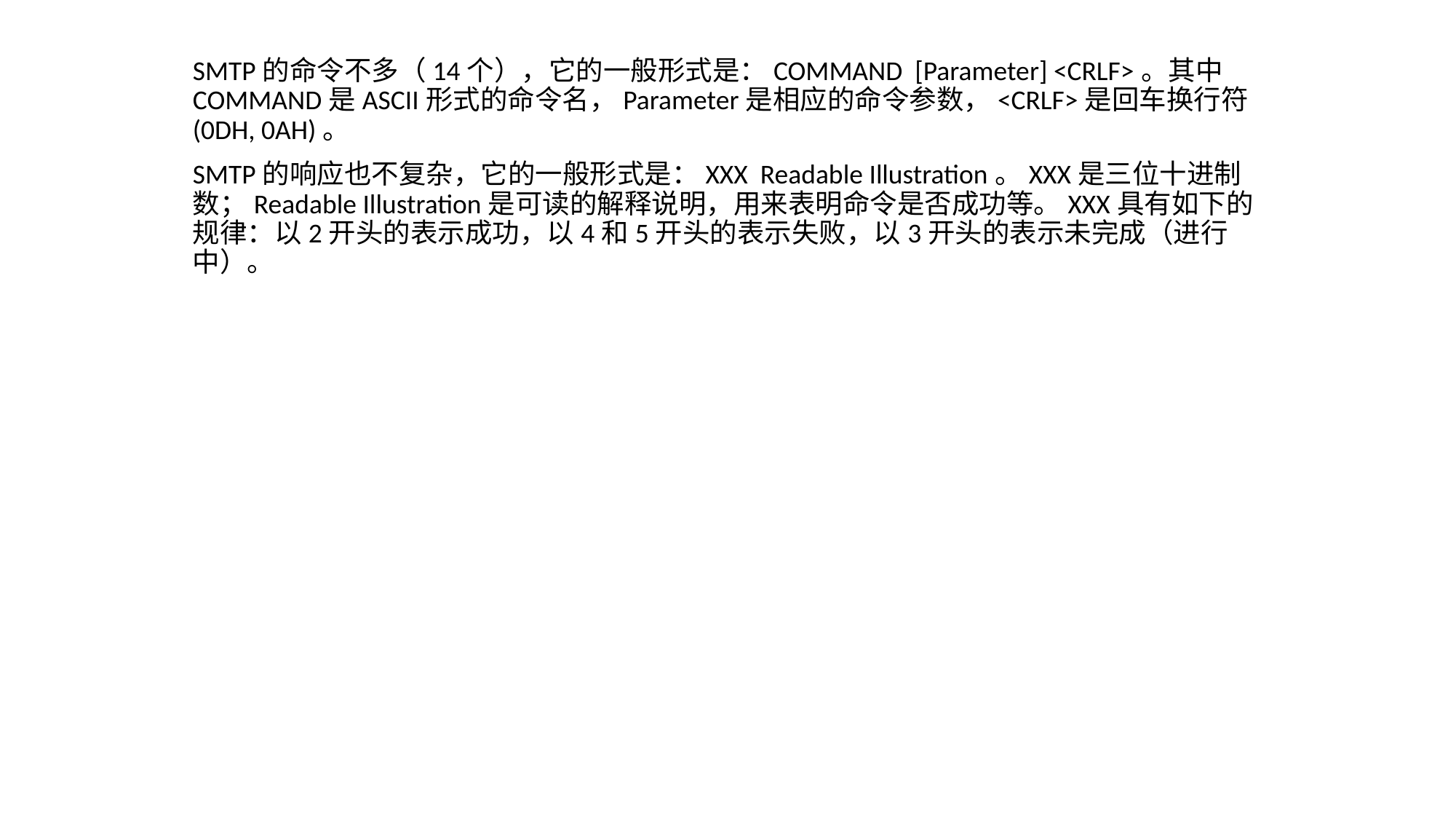

SMTP的命令不多（14个），它的一般形式是：COMMAND  [Parameter] <CRLF>。其中COMMAND是ASCII形式的命令名，Parameter是相应的命令参数，<CRLF>是回车换行符(0DH, 0AH)。
SMTP的响应也不复杂，它的一般形式是：XXX  Readable Illustration。XXX是三位十进制数；Readable Illustration是可读的解释说明，用来表明命令是否成功等。XXX具有如下的规律：以2开头的表示成功，以4和5开头的表示失败，以3开头的表示未完成（进行中）。